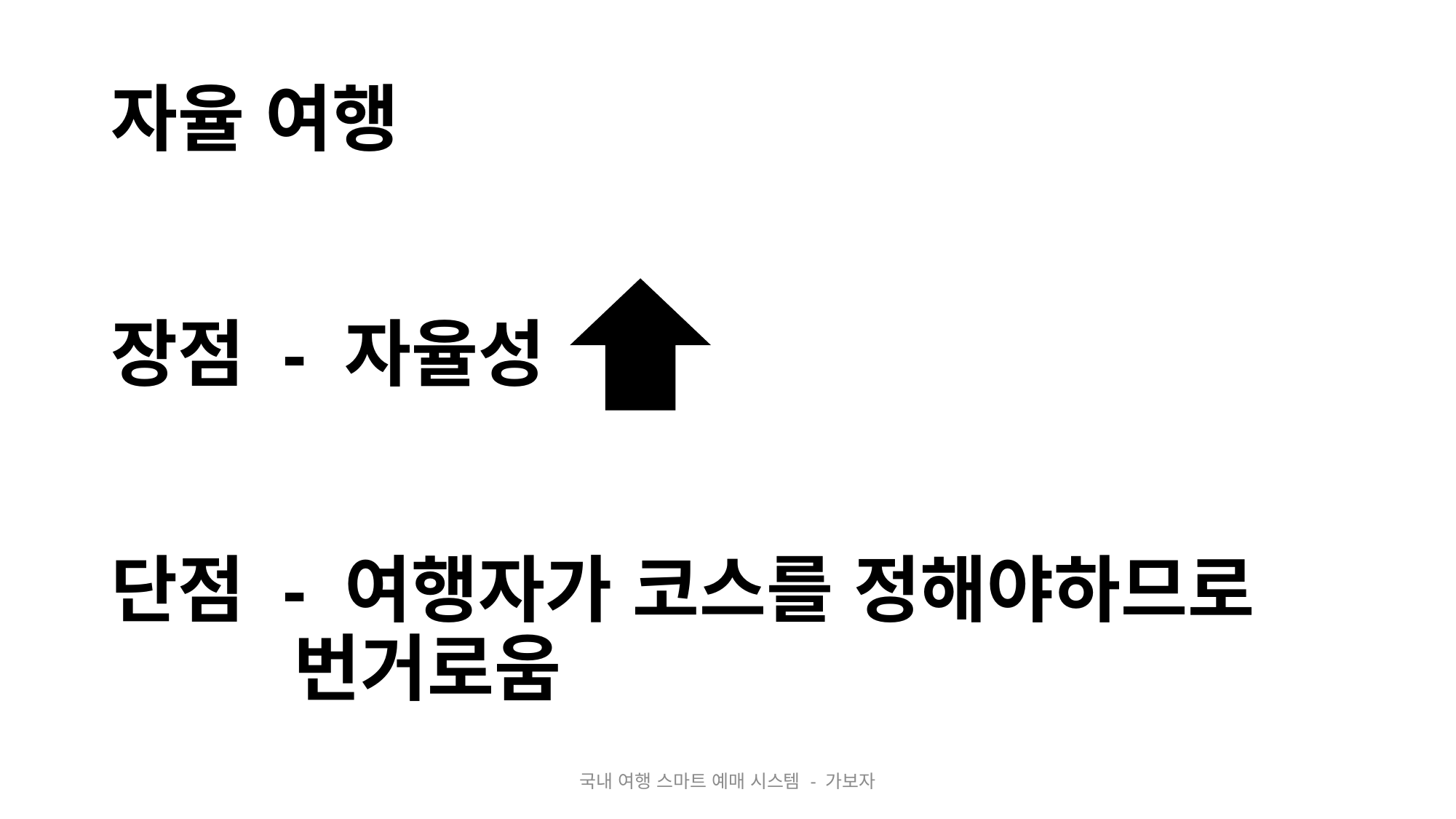

# 자율 여행 장점 - 자율성 단점 - 여행자가 코스를 정해야하므로 번거로움

국내 여행 스마트 예매 시스템 - 가보자